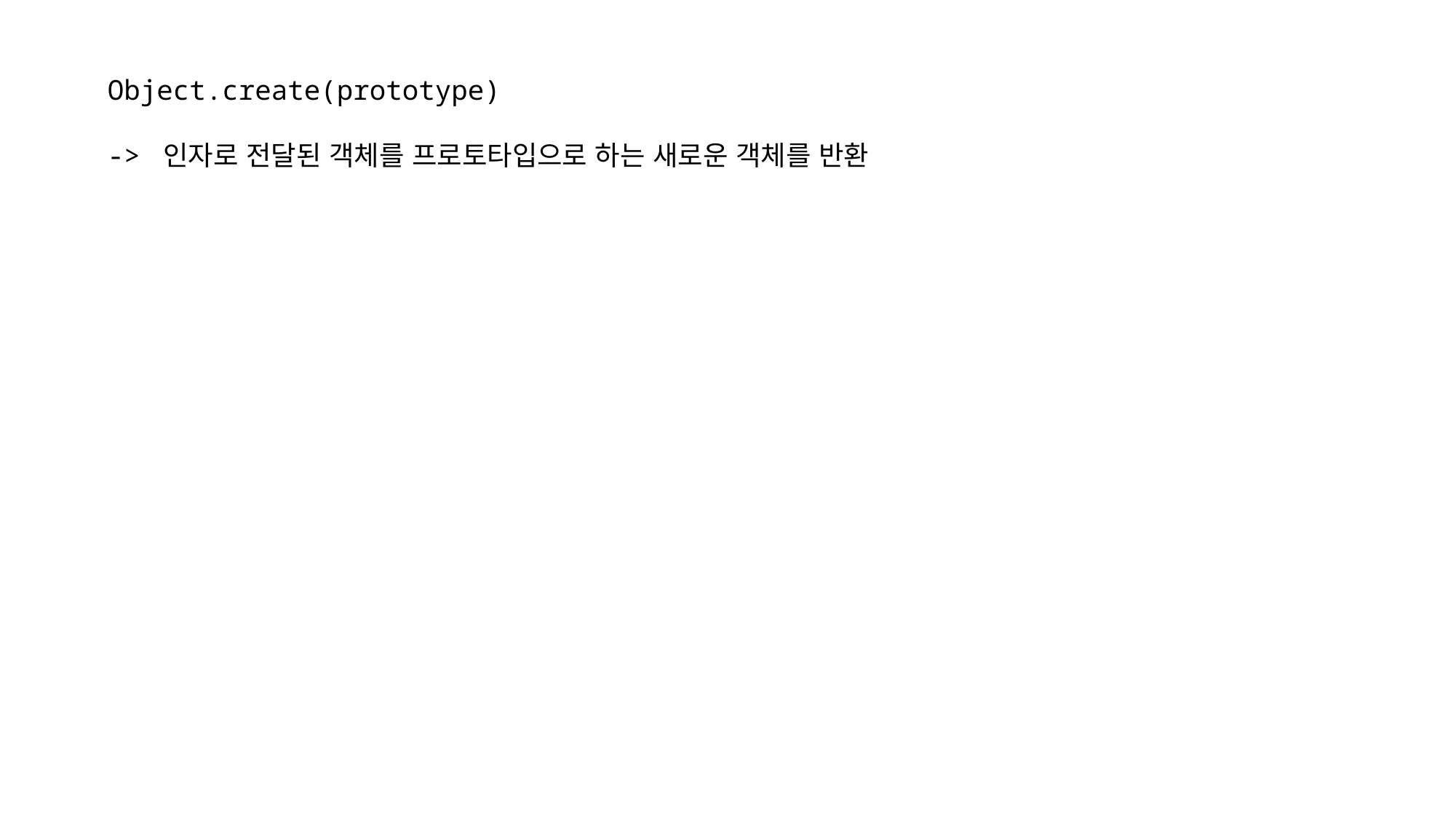

Object.create(prototype)

-> 인자로 전달된 객체를 프로토타입으로 하는 새로운 객체를 반환